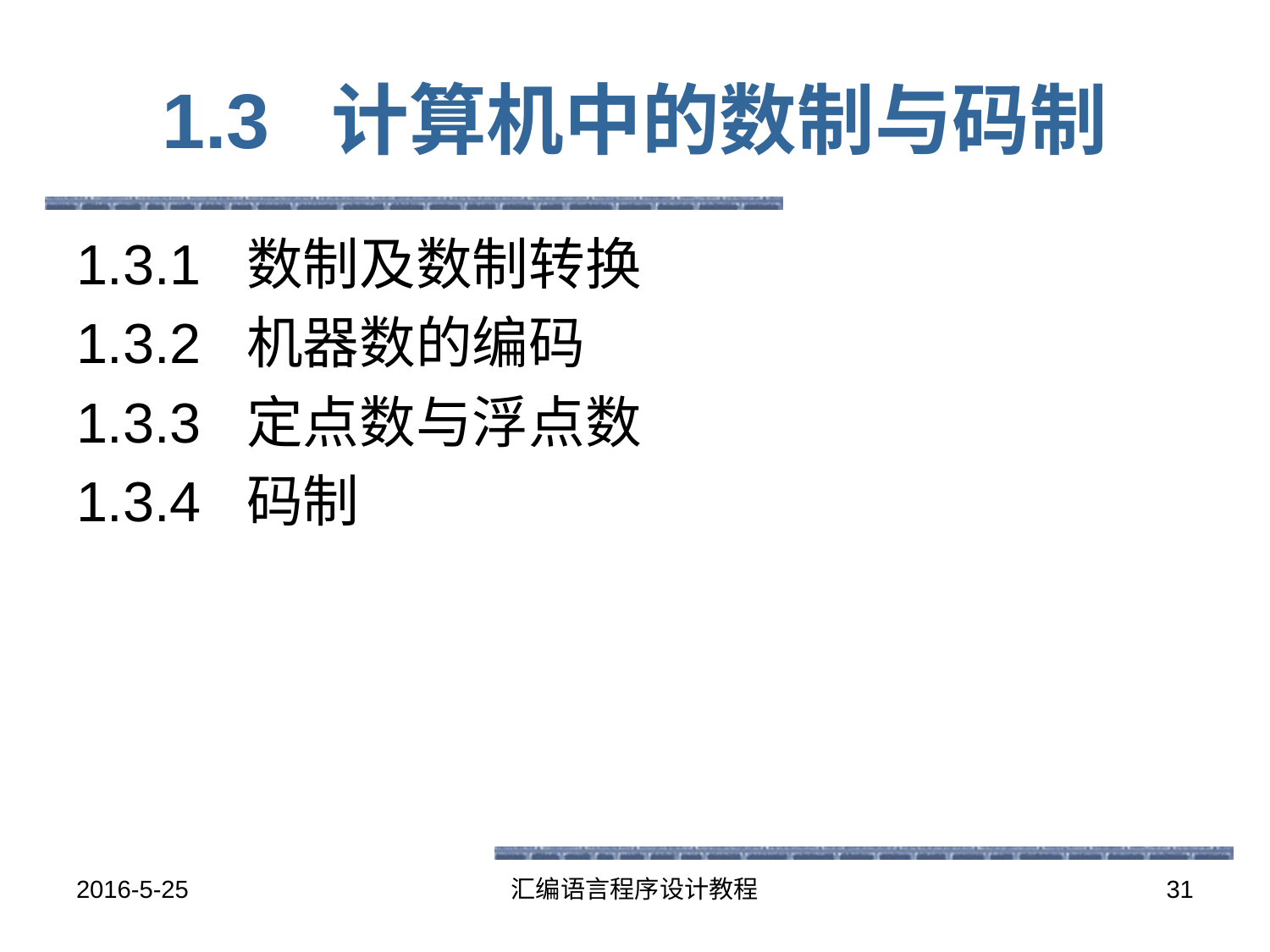

# 1.3  计算机中的数制与码制
1.3.1  数制及数制转换
1.3.2  机器数的编码
1.3.3  定点数与浮点数
1.3.4  码制
2016-5-25
汇编语言程序设计教程
31